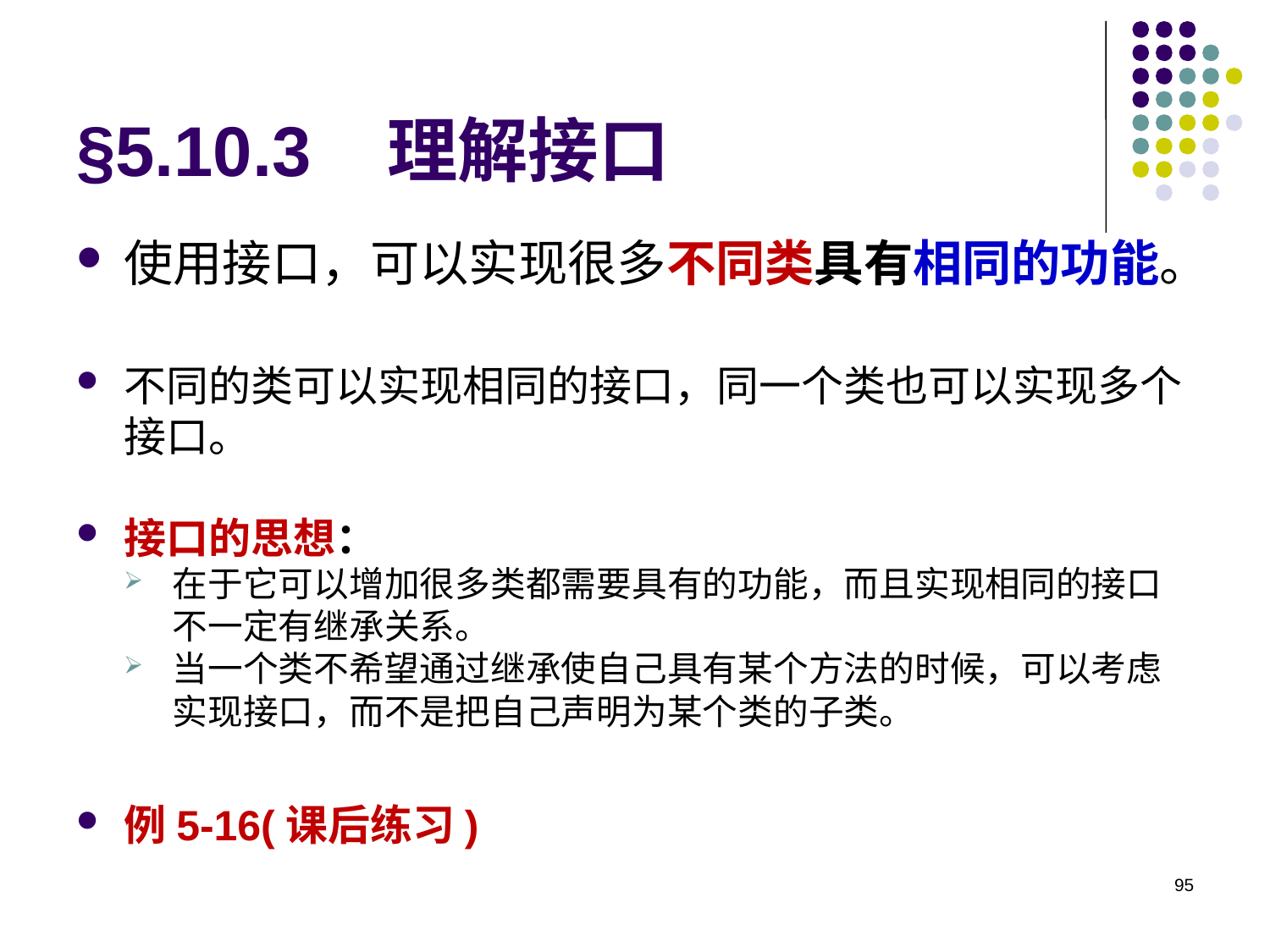

# §5.10.3   理解接口
使用接口，可以实现很多不同类具有相同的功能。

不同的类可以实现相同的接口，同一个类也可以实现多个接口。

接口的思想：
在于它可以增加很多类都需要具有的功能，而且实现相同的接口不一定有继承关系。
当一个类不希望通过继承使自己具有某个方法的时候，可以考虑实现接口，而不是把自己声明为某个类的子类。

例5-16(课后练习)

95